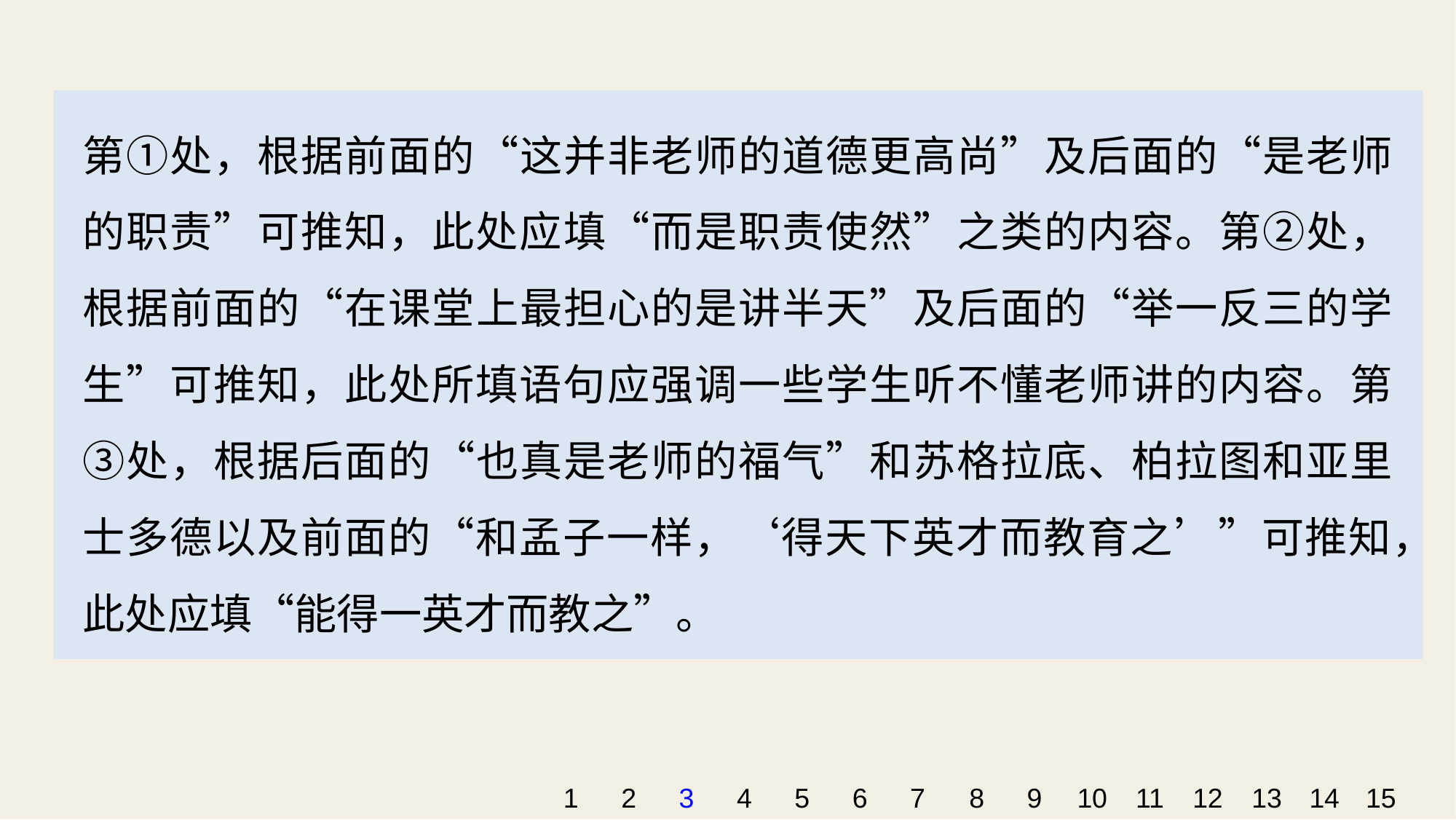

第①处，根据前面的“这并非老师的道德更高尚”及后面的“是老师的职责”可推知，此处应填“而是职责使然”之类的内容。第②处，根据前面的“在课堂上最担心的是讲半天”及后面的“举一反三的学生”可推知，此处所填语句应强调一些学生听不懂老师讲的内容。第③处，根据后面的“也真是老师的福气”和苏格拉底、柏拉图和亚里士多德以及前面的“和孟子一样，‘得天下英才而教育之’”可推知，此处应填“能得一英才而教之”。
1
2
3
4
5
6
7
8
9
10
11
12
13
14
15